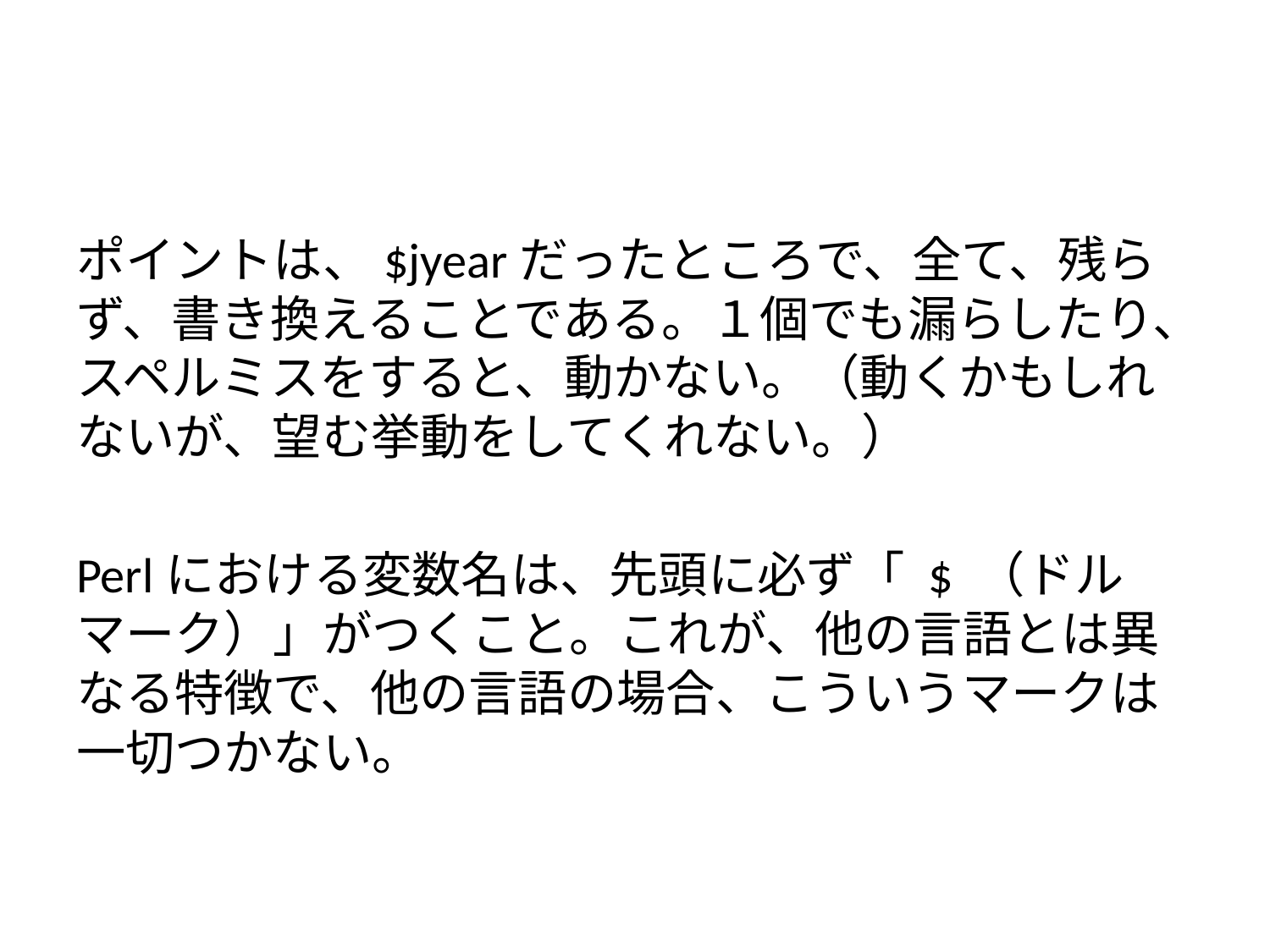

#
ポイントは、$jyearだったところで、全て、残らず、書き換えることである。１個でも漏らしたり、スペルミスをすると、動かない。（動くかもしれないが、望む挙動をしてくれない。）

Perlにおける変数名は、先頭に必ず「 $ （ドルマーク）」がつくこと。これが、他の言語とは異なる特徴で、他の言語の場合、こういうマークは一切つかない。